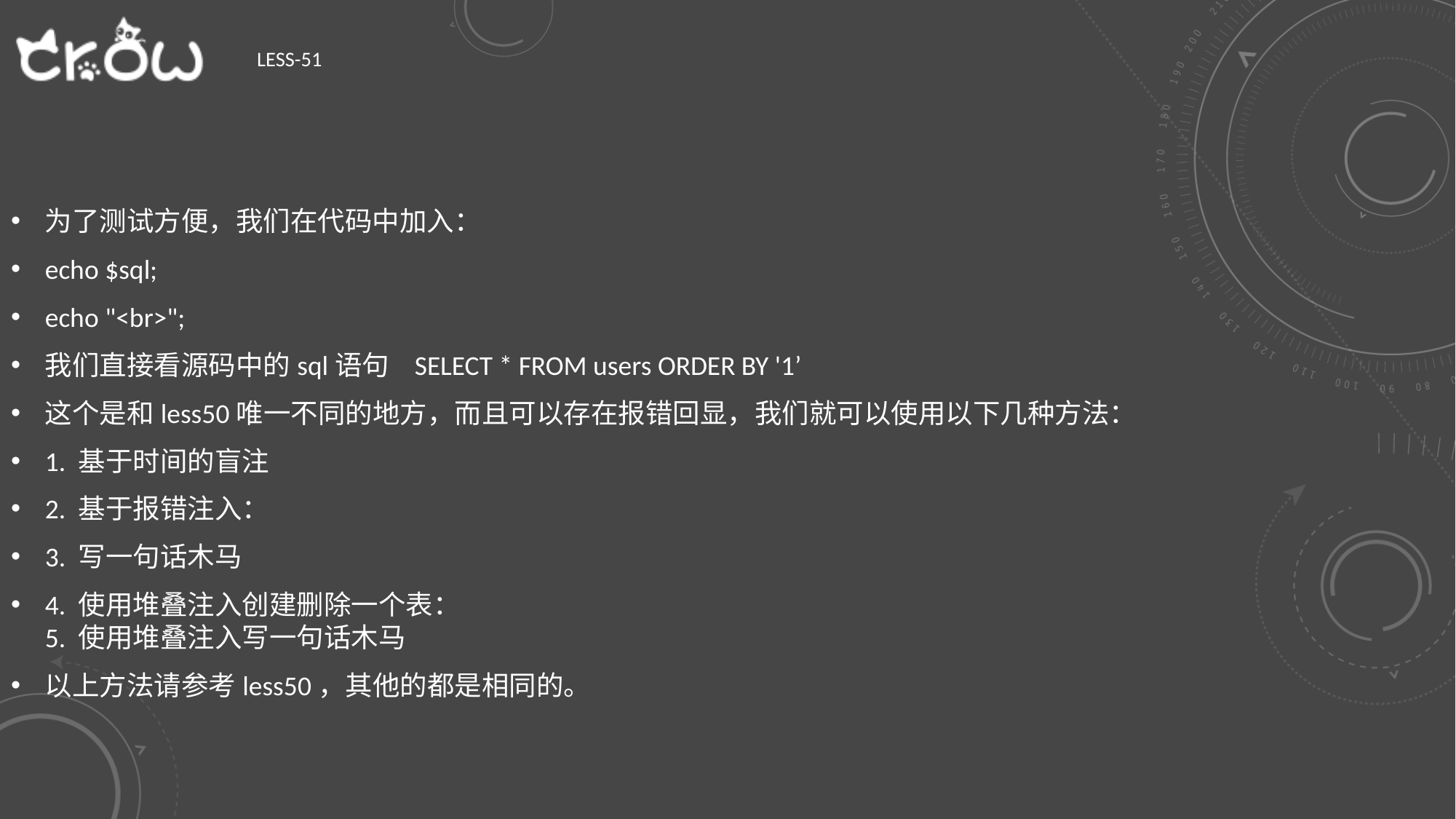

# Less-51
为了测试方便，我们在代码中加入：
echo $sql;
echo "<br>";
我们直接看源码中的sql语句   SELECT * FROM users ORDER BY '1’
这个是和less50唯一不同的地方，而且可以存在报错回显，我们就可以使用以下几种方法：
1. 基于时间的盲注
2. 基于报错注入：
3. 写一句话木马
4. 使用堆叠注入创建删除一个表：
5. 使用堆叠注入写一句话木马
以上方法请参考less50，其他的都是相同的。